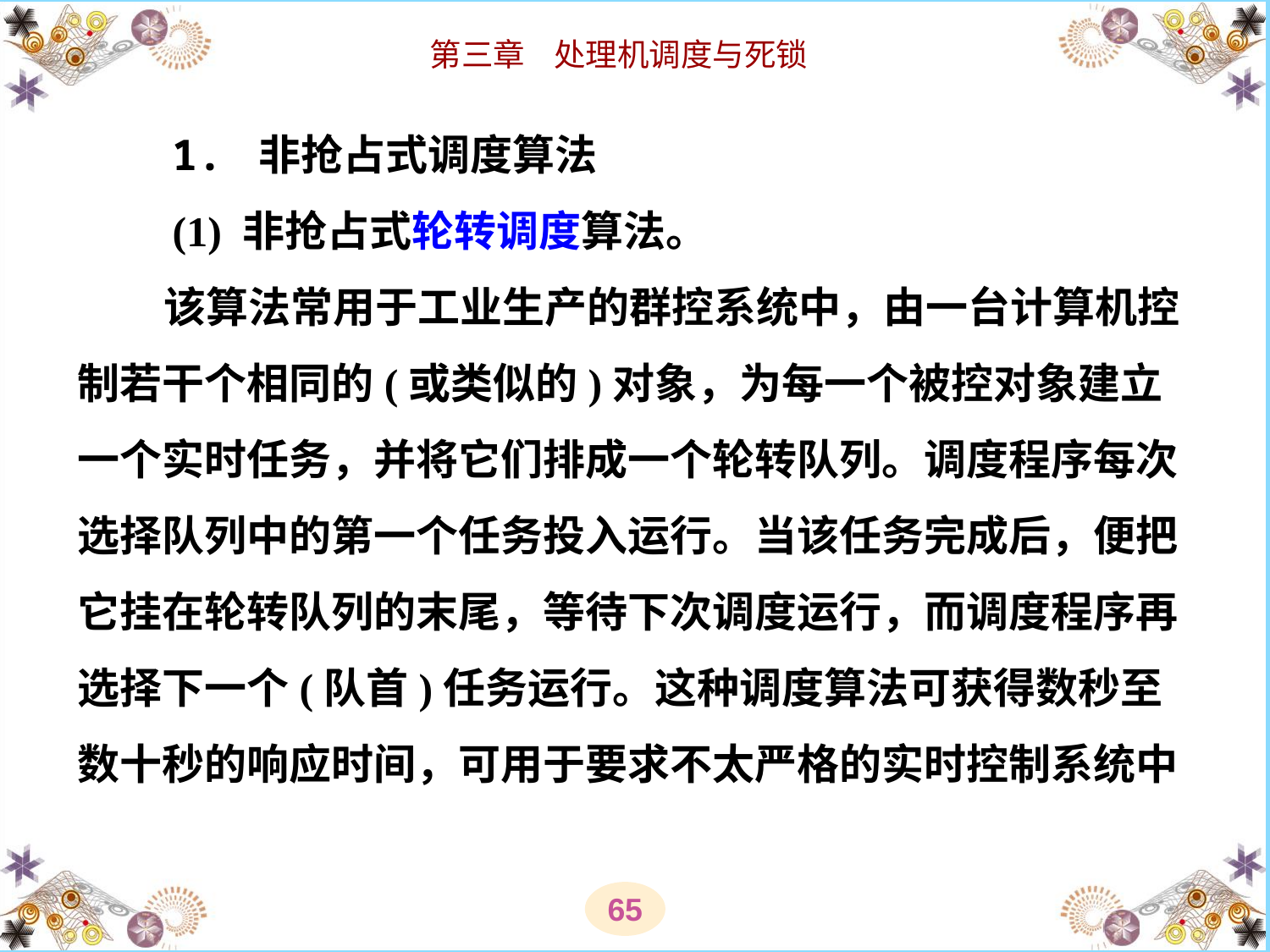

# 1. 非抢占式调度算法 　　(1) 非抢占式轮转调度算法。 该算法常用于工业生产的群控系统中，由一台计算机控制若干个相同的(或类似的)对象，为每一个被控对象建立一个实时任务，并将它们排成一个轮转队列。调度程序每次选择队列中的第一个任务投入运行。当该任务完成后，便把它挂在轮转队列的末尾，等待下次调度运行，而调度程序再选择下一个(队首)任务运行。这种调度算法可获得数秒至数十秒的响应时间，可用于要求不太严格的实时控制系统中